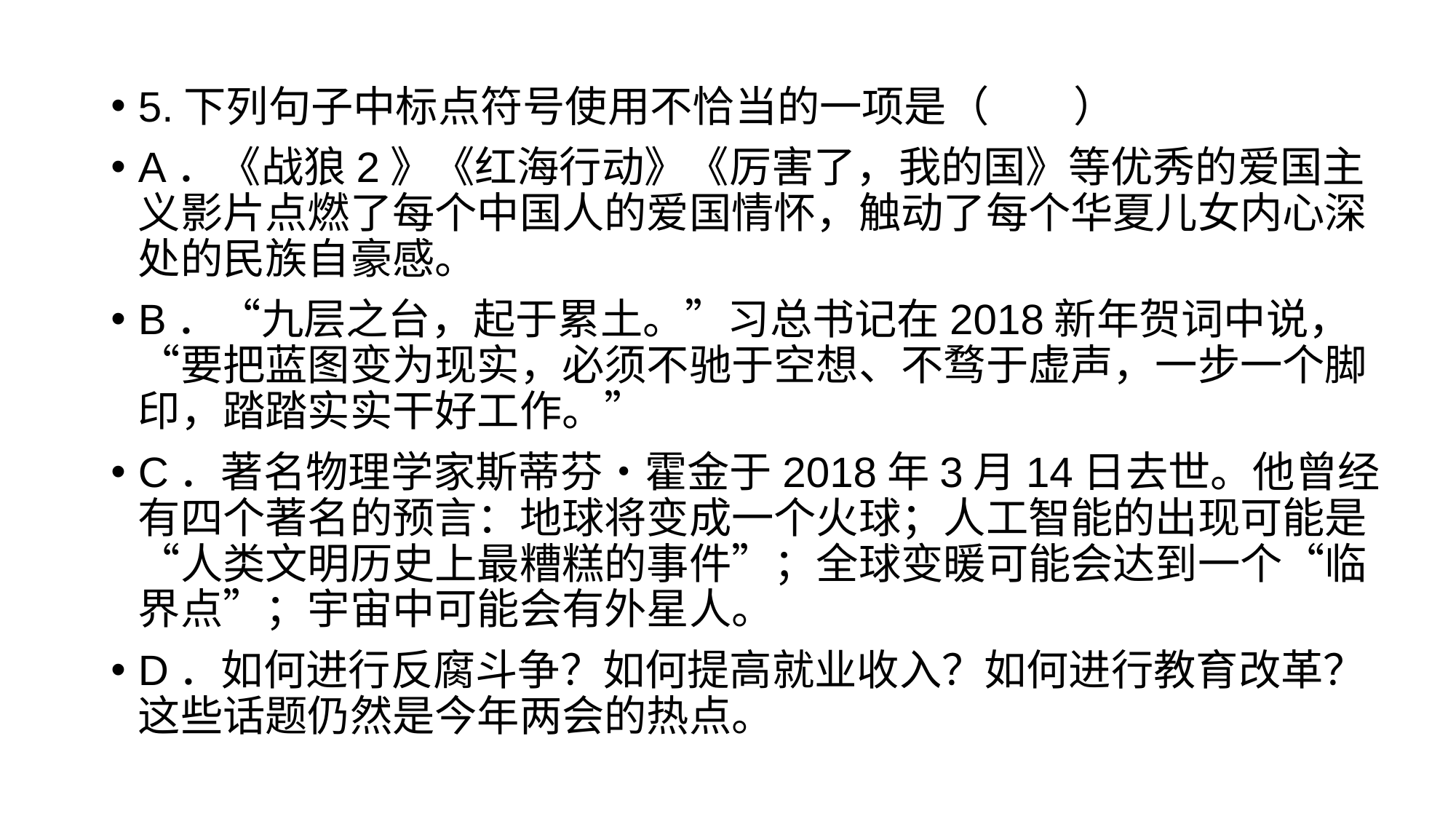

5.下列句子中标点符号使用不恰当的一项是（　　）
A．《战狼2》《红海行动》《厉害了，我的国》等优秀的爱国主义影片点燃了每个中国人的爱国情怀，触动了每个华夏儿女内心深处的民族自豪感。
B．“九层之台，起于累土。”习总书记在2018新年贺词中说，“要把蓝图变为现实，必须不驰于空想、不骛于虚声，一步一个脚印，踏踏实实干好工作。”
C．著名物理学家斯蒂芬•霍金于2018年3月14日去世。他曾经有四个著名的预言：地球将变成一个火球；人工智能的出现可能是“人类文明历史上最糟糕的事件”；全球变暖可能会达到一个“临界点”；宇宙中可能会有外星人。
D．如何进行反腐斗争？如何提高就业收入？如何进行教育改革？这些话题仍然是今年两会的热点。